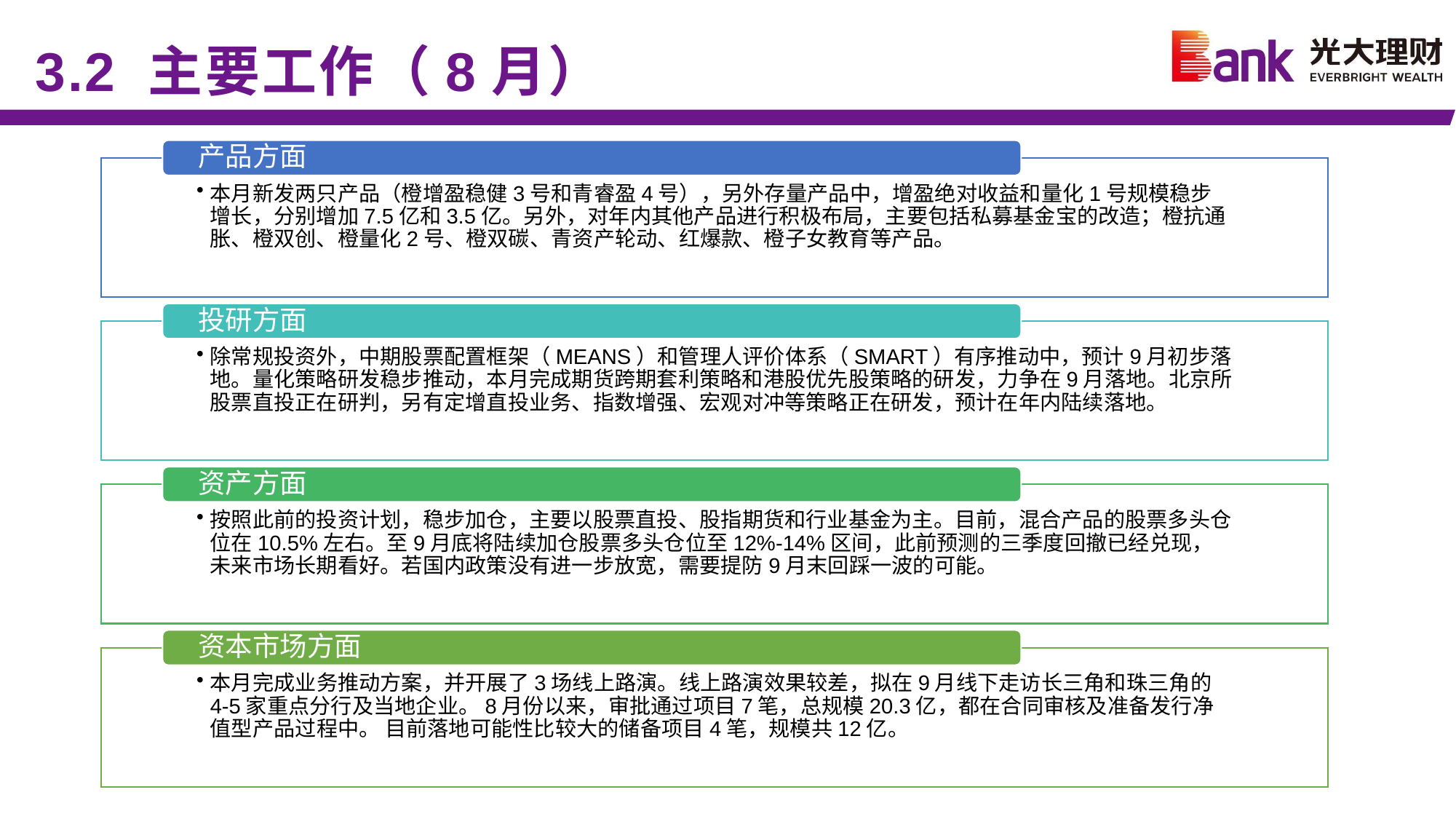

3.2 主要工作（8月）
本月新发两只产品（橙增盈稳健3号和青睿盈4号），另外存量产品中，增盈绝对收益和量化1号规模稳步增长，分别增加7.5亿和3.5亿。另外，对年内其他产品进行积极布局，主要包括私募基金宝的改造；橙抗通胀、橙双创、橙量化2号、橙双碳、青资产轮动、红爆款、橙子女教育等产品。
产品方面
除常规投资外，中期股票配置框架（MEANS）和管理人评价体系（SMART）有序推动中，预计9月初步落地。量化策略研发稳步推动，本月完成期货跨期套利策略和港股优先股策略的研发，力争在9月落地。北京所股票直投正在研判，另有定增直投业务、指数增强、宏观对冲等策略正在研发，预计在年内陆续落地。
投研方面
按照此前的投资计划，稳步加仓，主要以股票直投、股指期货和行业基金为主。目前，混合产品的股票多头仓位在10.5%左右。至9月底将陆续加仓股票多头仓位至12%-14%区间，此前预测的三季度回撤已经兑现，未来市场长期看好。若国内政策没有进一步放宽，需要提防9月末回踩一波的可能。
资产方面
本月完成业务推动方案，并开展了3场线上路演。线上路演效果较差，拟在9月线下走访长三角和珠三角的4-5家重点分行及当地企业。8月份以来，审批通过项目7笔，总规模20.3亿，都在合同审核及准备发行净值型产品过程中。 目前落地可能性比较大的储备项目4笔，规模共12亿。
资本市场方面